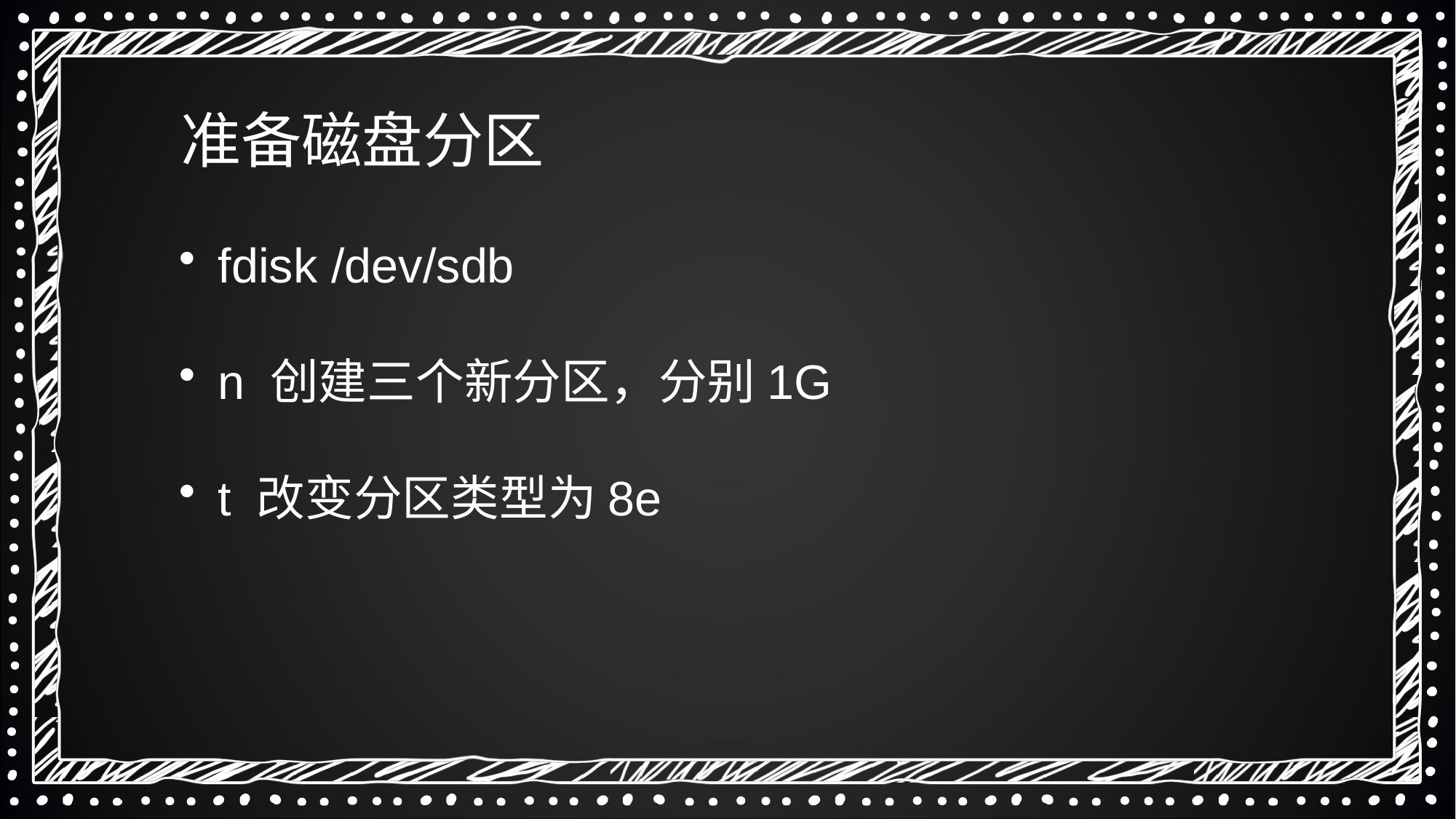

准备磁盘分区
 fdisk /dev/sdb

 n 创建三个新分区，分别1G

 t 改变分区类型为8e